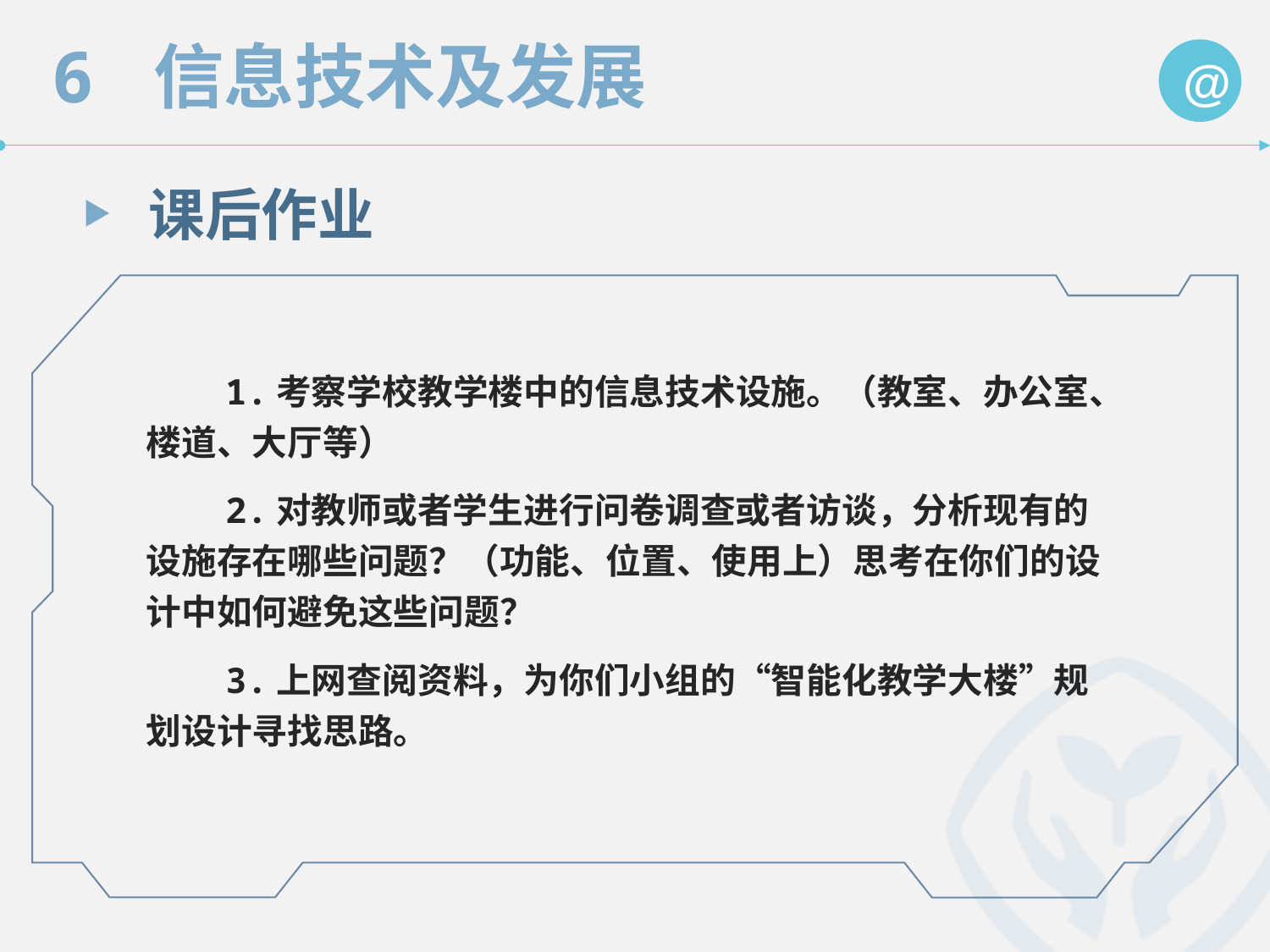

课后作业

　　1.考察学校教学楼中的信息技术设施。（教室、办公室、楼道、大厅等）
　　2.对教师或者学生进行问卷调查或者访谈，分析现有的设施存在哪些问题？（功能、位置、使用上）思考在你们的设计中如何避免这些问题？
　　3.上网查阅资料，为你们小组的“智能化教学大楼”规划设计寻找思路。